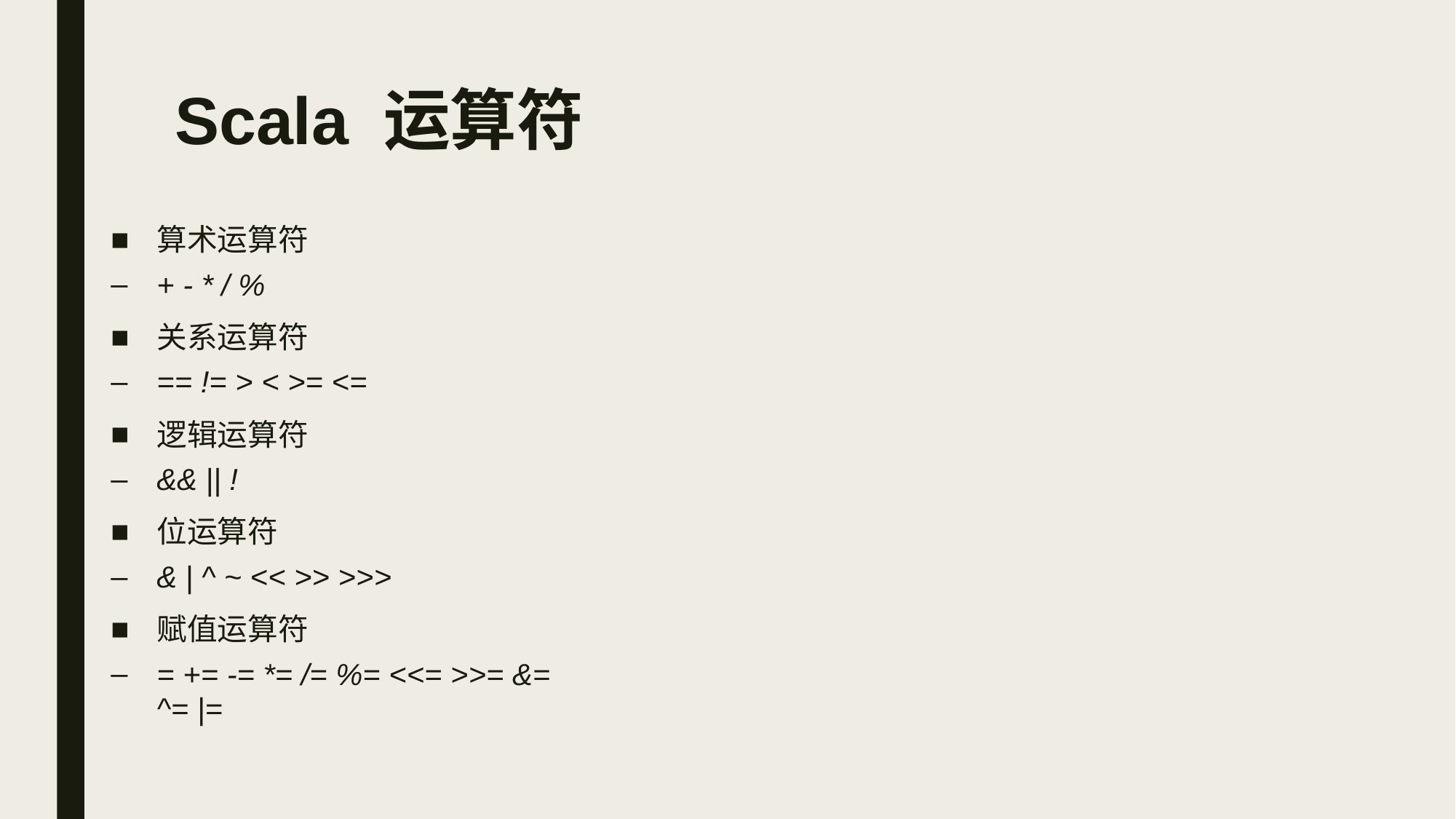

# Scala 运算符
算术运算符
+ - * / %
关系运算符
== != > < >= <=
逻辑运算符
&& || !
位运算符
& | ^ ~ << >> >>>
赋值运算符
= += -= *= /= %= <<= >>= &=  ^= |=